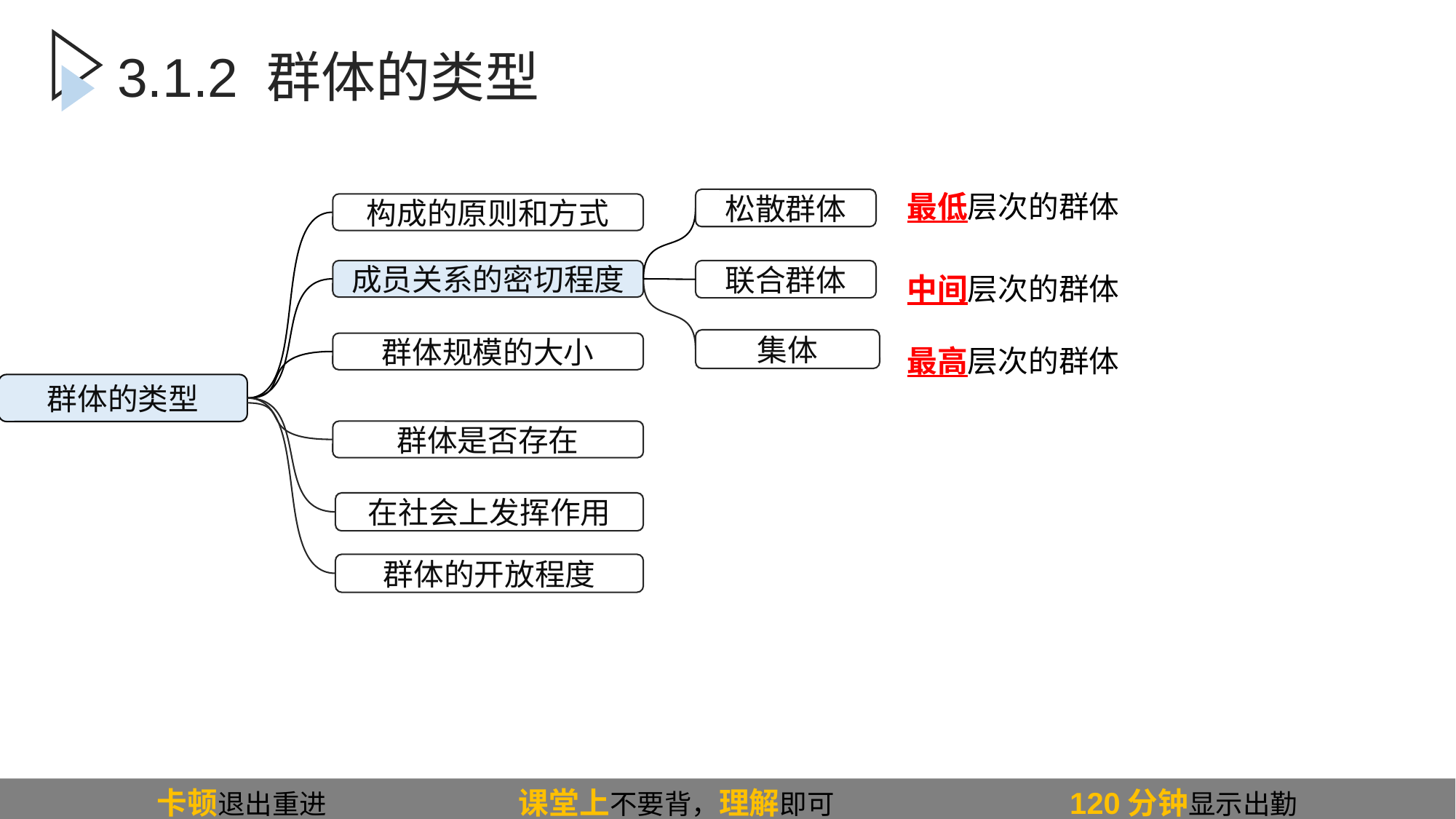

3.1.2 群体的类型
最低层次的群体
松散群体
集体
联合群体
构成的原则和方式
成员关系的密切程度
群体规模的大小
群体的类型
群体是否存在
在社会上发挥作用
群体的开放程度
中间层次的群体
最高层次的群体